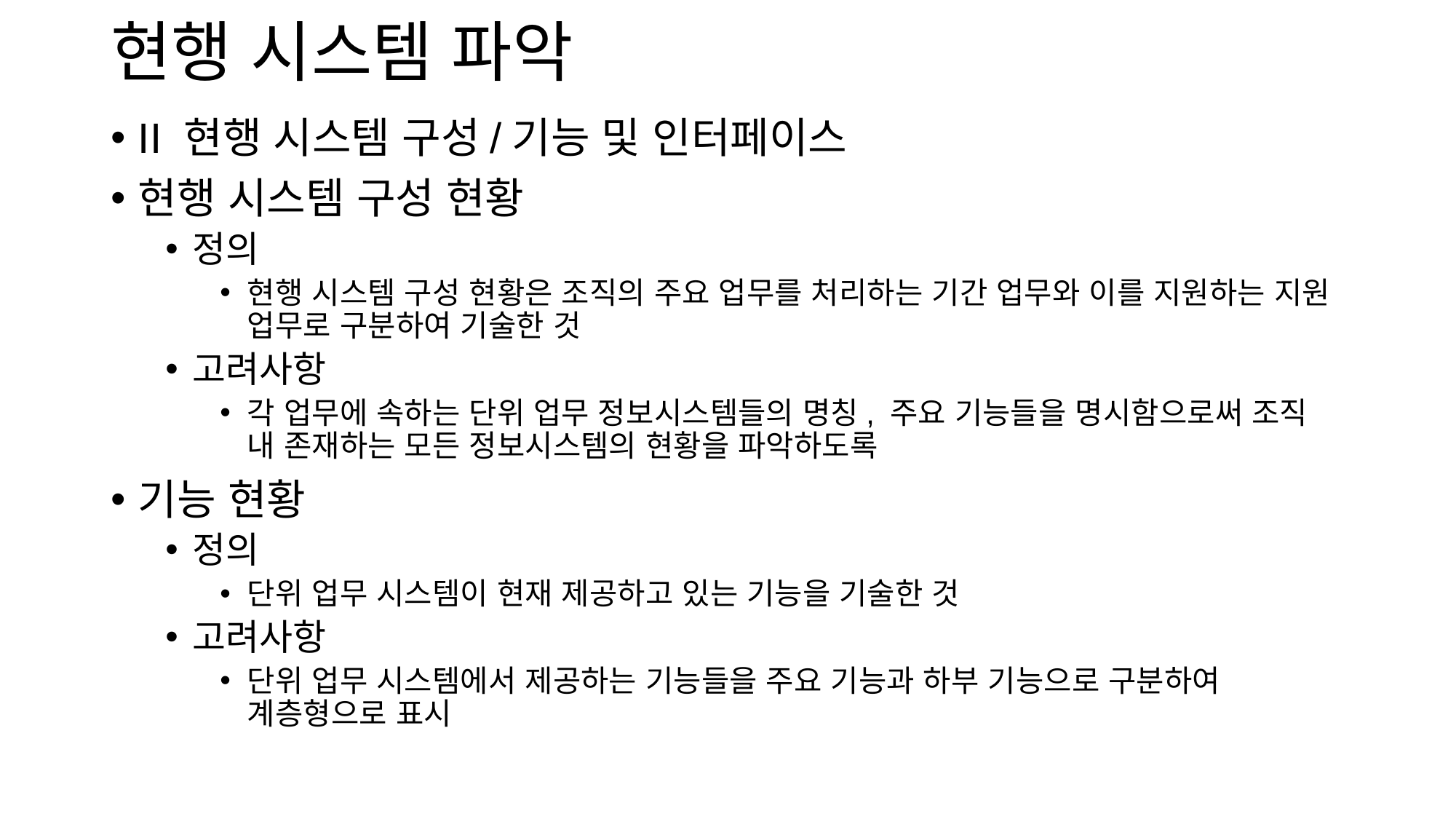

# 현행 시스템 파악
II 현행 시스템 구성/기능 및 인터페이스
현행 시스템 구성 현황
정의
현행 시스템 구성 현황은 조직의 주요 업무를 처리하는 기간 업무와 이를 지원하는 지원 업무로 구분하여 기술한 것
고려사항
각 업무에 속하는 단위 업무 정보시스템들의 명칭, 주요 기능들을 명시함으로써 조직 내 존재하는 모든 정보시스템의 현황을 파악하도록
기능 현황
정의
단위 업무 시스템이 현재 제공하고 있는 기능을 기술한 것
고려사항
단위 업무 시스템에서 제공하는 기능들을 주요 기능과 하부 기능으로 구분하여 계층형으로 표시